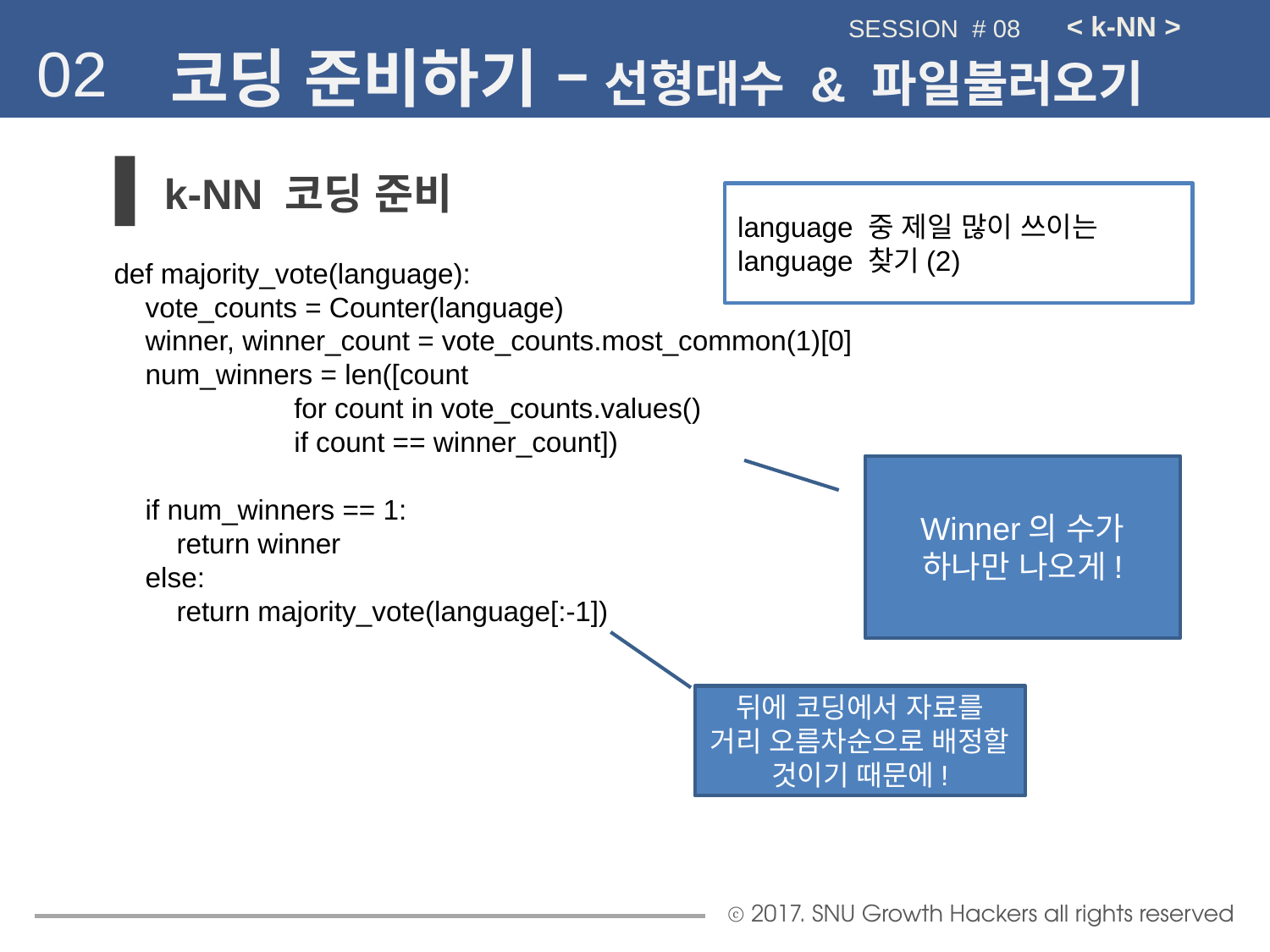

< k-NN >
SESSION  # 08
02
코딩 준비하기 – 선형대수 & 파일불러오기

k-NN 코딩 준비
language 중 제일 많이 쓰이는 language 찾기(2)
def majority_vote(language):
    vote_counts = Counter(language)
    winner, winner_count = vote_counts.most_common(1)[0]
    num_winners = len([count
                       for count in vote_counts.values()
                       if count == winner_count])

    if num_winners == 1:
        return winner
    else:
        return majority_vote(language[:-1])
Winner의 수가 하나만 나오게!
뒤에 코딩에서 자료를 거리 오름차순으로 배정할 것이기 때문에!
ⓒ 2017. SNU Growth Hackers all rights reserved